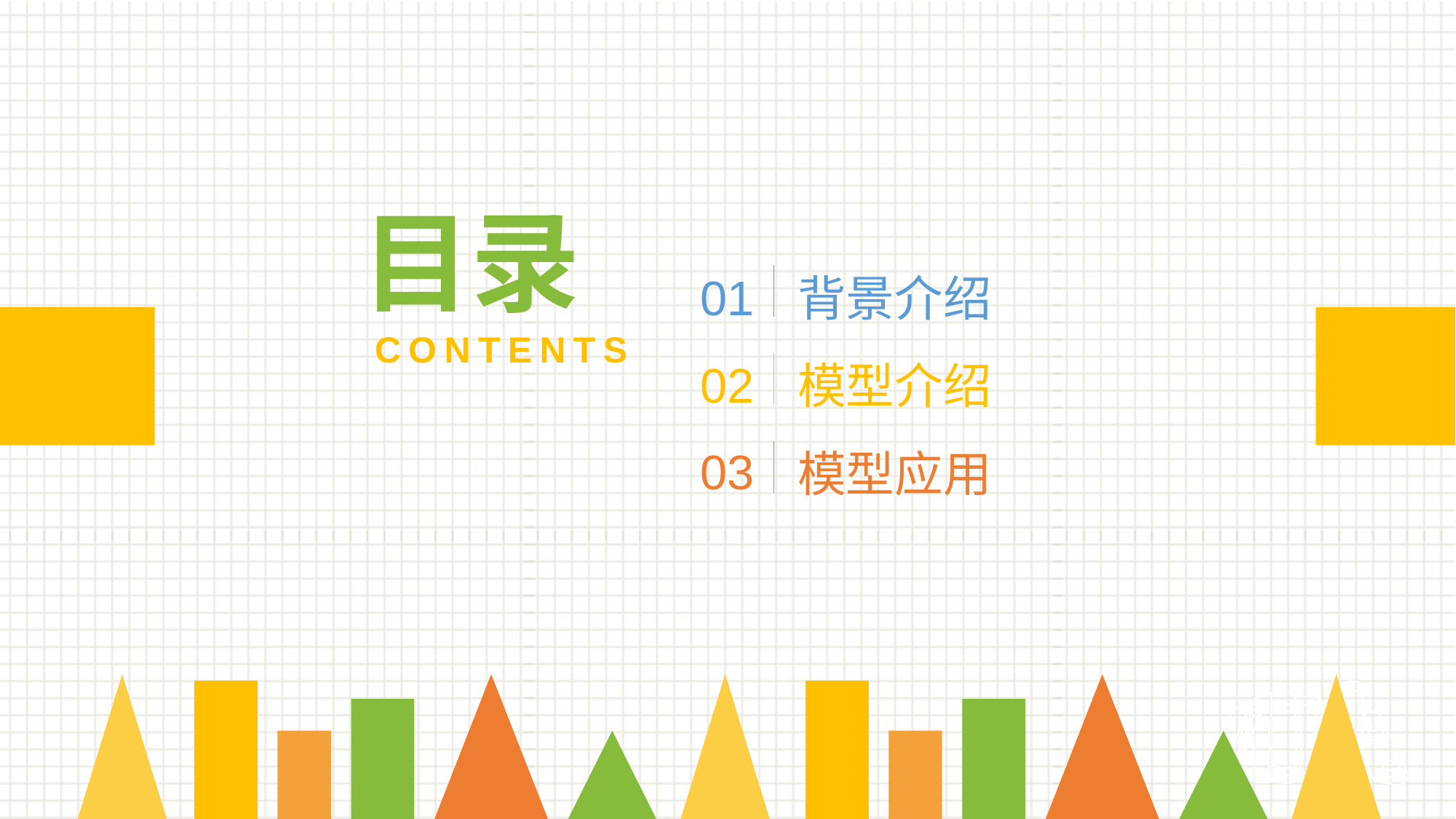

目录
01
背景介绍

CONTENTS
02
模型介绍
03
模型应用